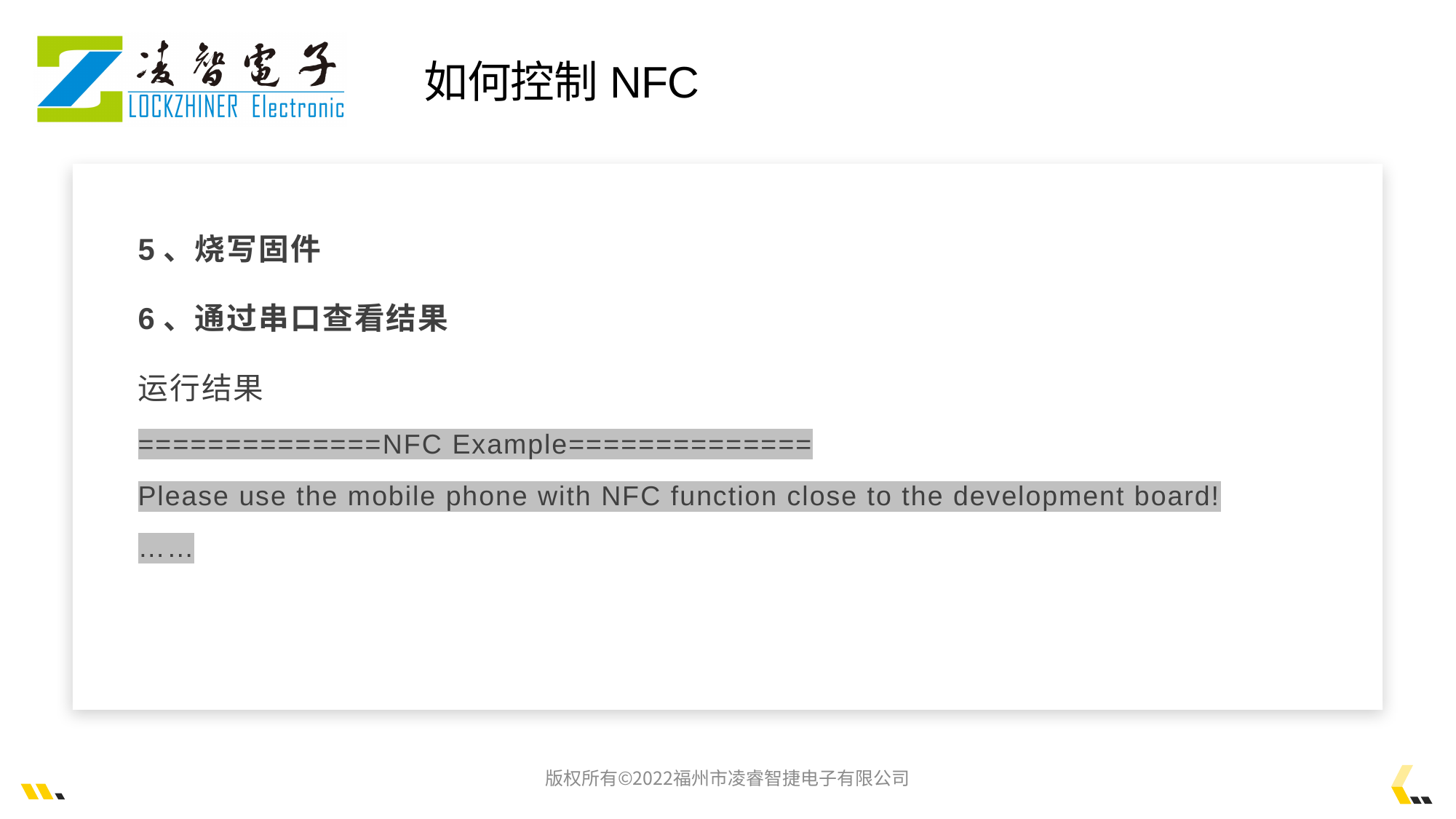

如何控制NFC

5、烧写固件
6、通过串口查看结果
运行结果
==============NFC Example==============
Please use the mobile phone with NFC function close to the development board!
……
版权所有©2022福州市凌睿智捷电子有限公司
13